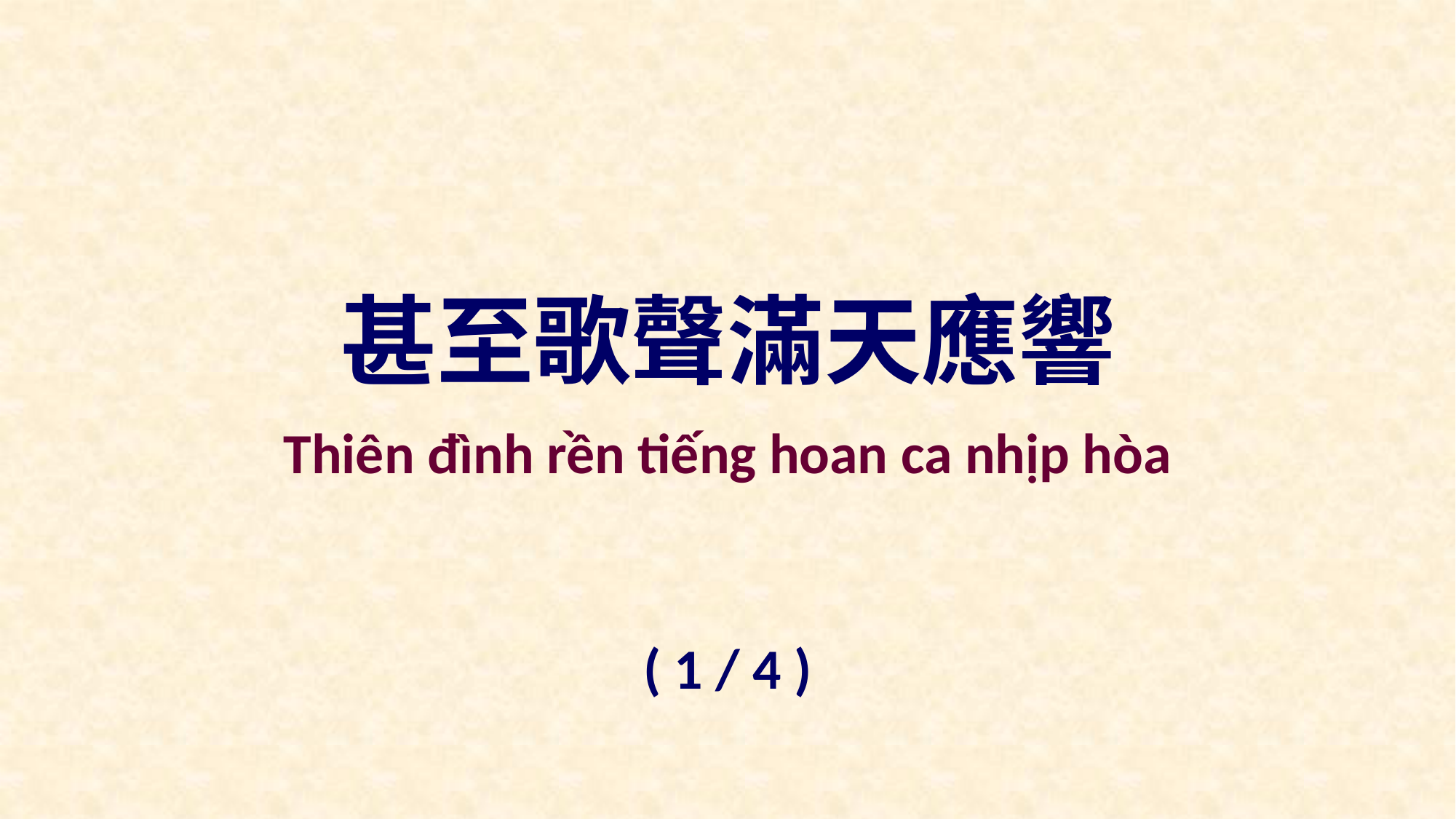

甚至歌聲滿天應響
Thiên đình rền tiếng hoan ca nhịp hòa
( 1 / 4 )